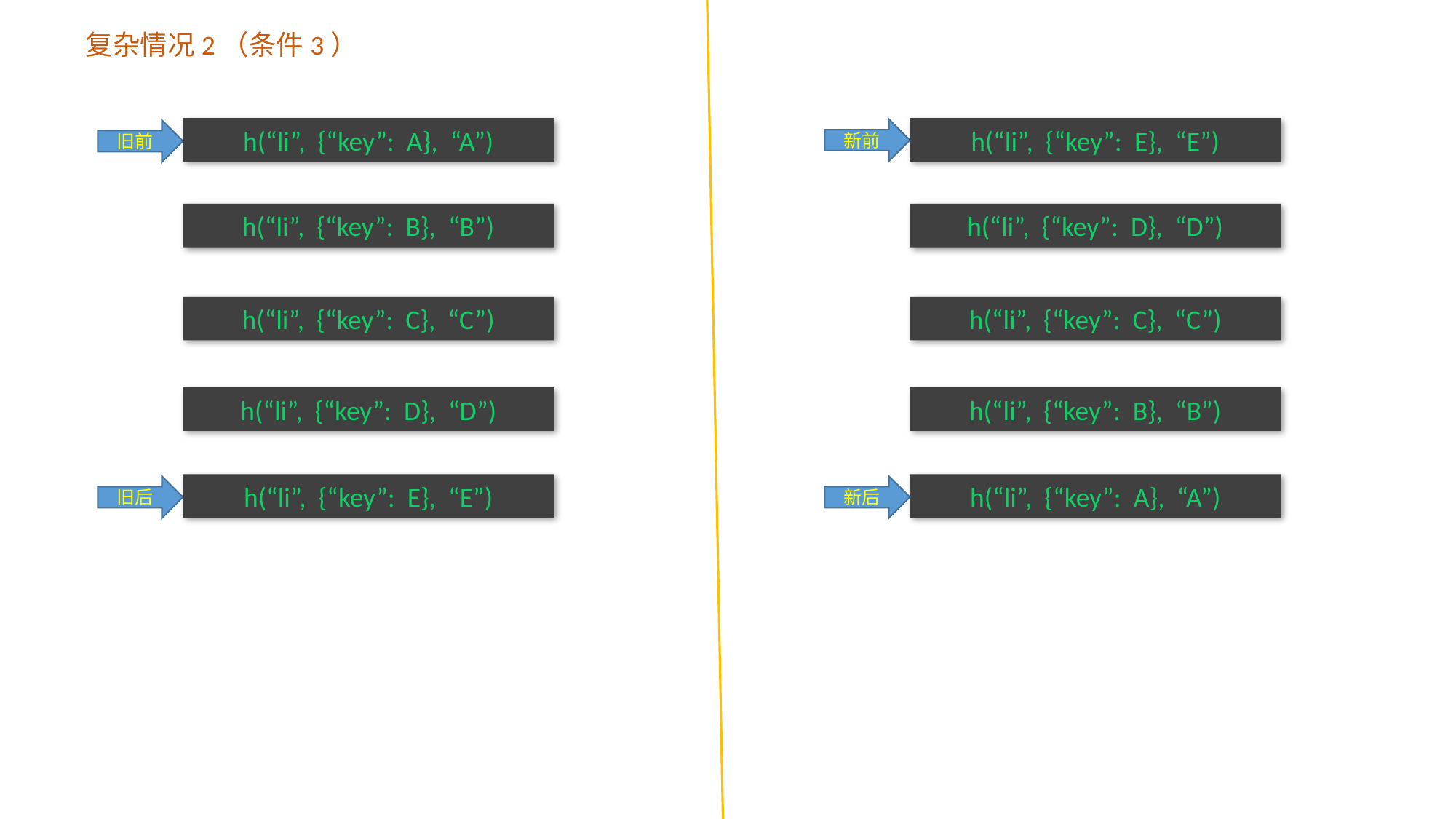

复杂情况2（条件3）
h(“li”,  {“key”:  A},  “A”)
h(“li”,  {“key”:  E},  “E”)
新前
旧前
h(“li”,  {“key”:  B},  “B”)
h(“li”,  {“key”:  D},  “D”)
h(“li”,  {“key”:  C},  “C”)
h(“li”,  {“key”:  C},  “C”)
h(“li”,  {“key”:  D},  “D”)
h(“li”,  {“key”:  B},  “B”)
h(“li”,  {“key”:  E},  “E”)
h(“li”,  {“key”:  A},  “A”)
旧后
新后